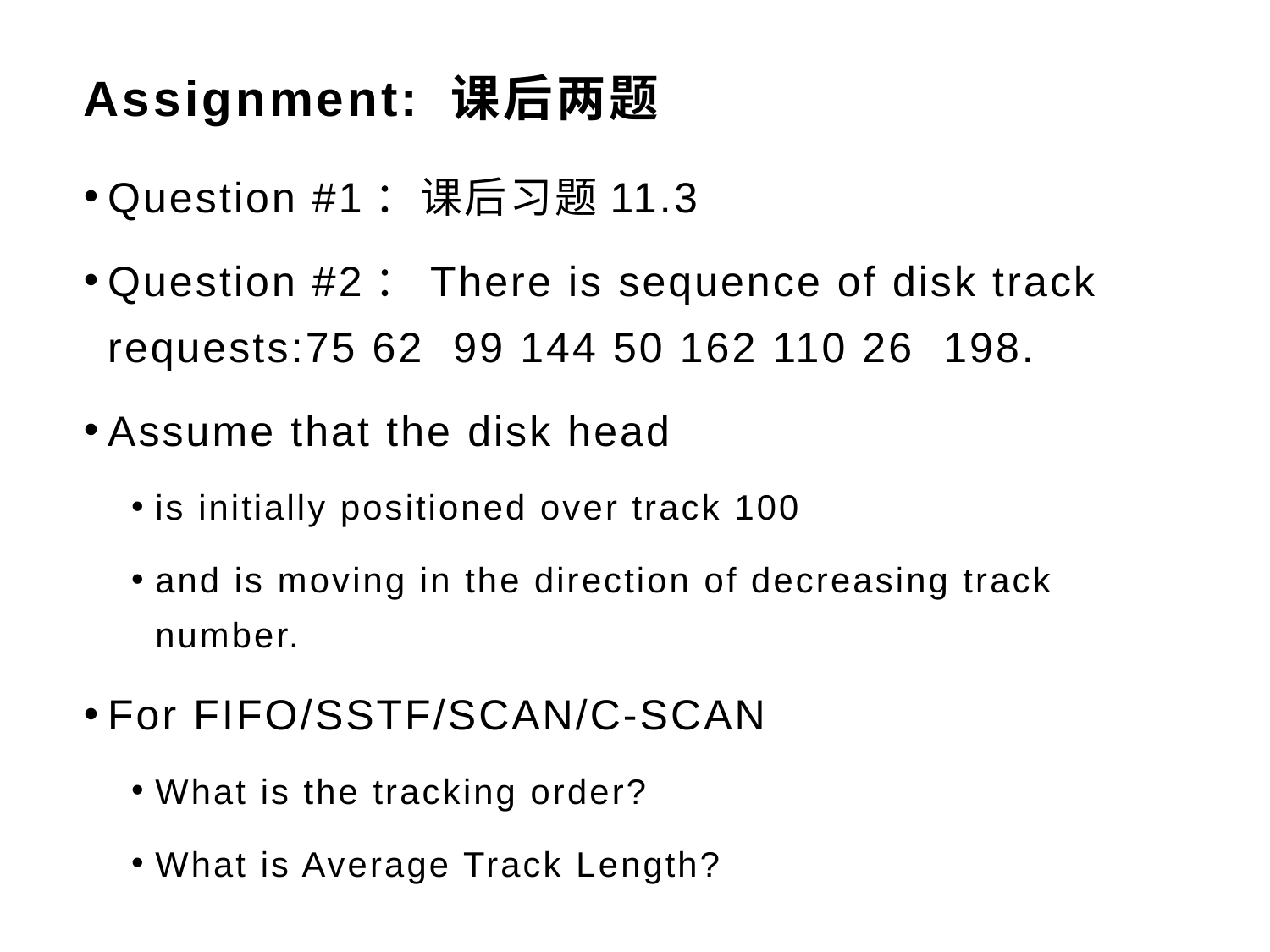

# Assignment: 课后两题
Question #1：课后习题11.3
Question #2：There is sequence of disk track requests:75 62  99 144 50 162 110 26  198.
Assume that the disk head
is initially positioned over track 100
and is moving in the direction of decreasing track number.
For FIFO/SSTF/SCAN/C-SCAN
What is the tracking order?
What is Average Track Length?